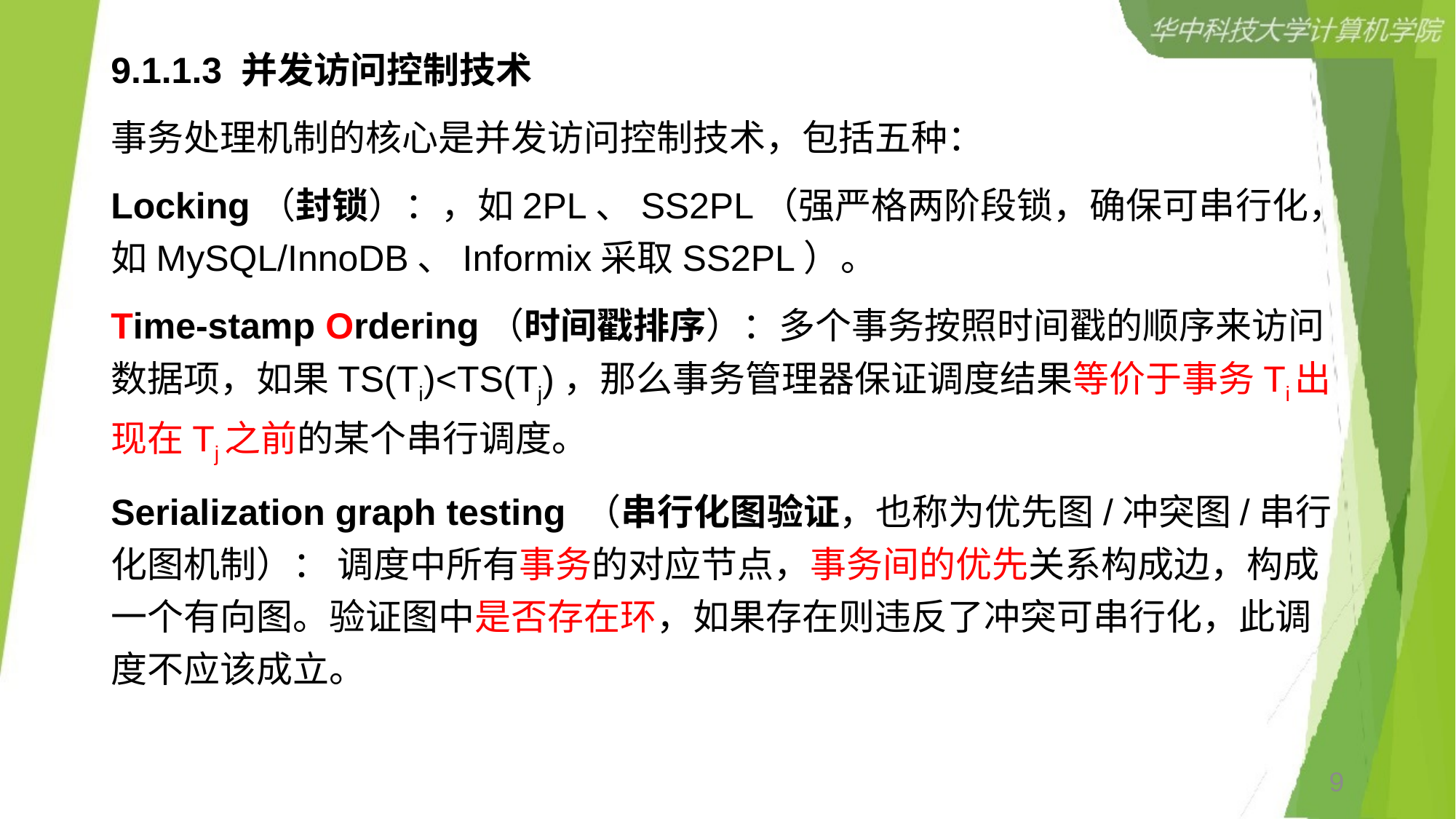

9.1.1.3 并发访问控制技术
事务处理机制的核心是并发访问控制技术，包括五种：
Locking（封锁）：，如2PL、SS2PL（强严格两阶段锁，确保可串行化，如MySQL/InnoDB、Informix采取SS2PL）。
Time-stamp Ordering（时间戳排序）：多个事务按照时间戳的顺序来访问数据项，如果TS(Ti)<TS(Tj)，那么事务管理器保证调度结果等价于事务Ti出现在Tj之前的某个串行调度。
Serialization graph testing （串行化图验证，也称为优先图/冲突图/串行化图机制）： 调度中所有事务的对应节点，事务间的优先关系构成边，构成一个有向图。验证图中是否存在环，如果存在则违反了冲突可串行化，此调度不应该成立。
9